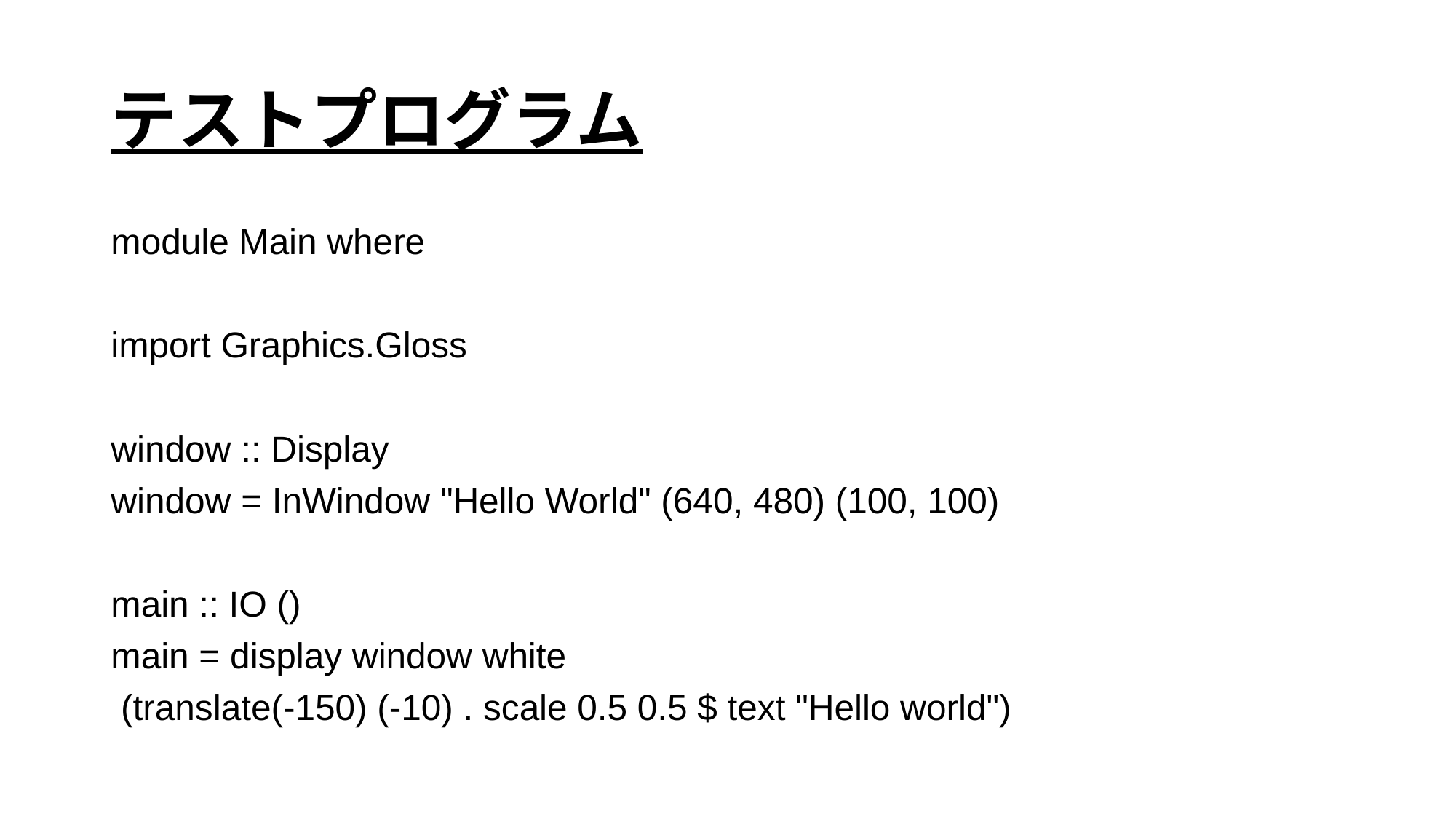

# テストプログラム
module Main where

import Graphics.Gloss

window :: Display
window = InWindow "Hello World" (640, 480) (100, 100)

main :: IO ()
main = display window white
 (translate(-150) (-10) . scale 0.5 0.5 $ text "Hello world")